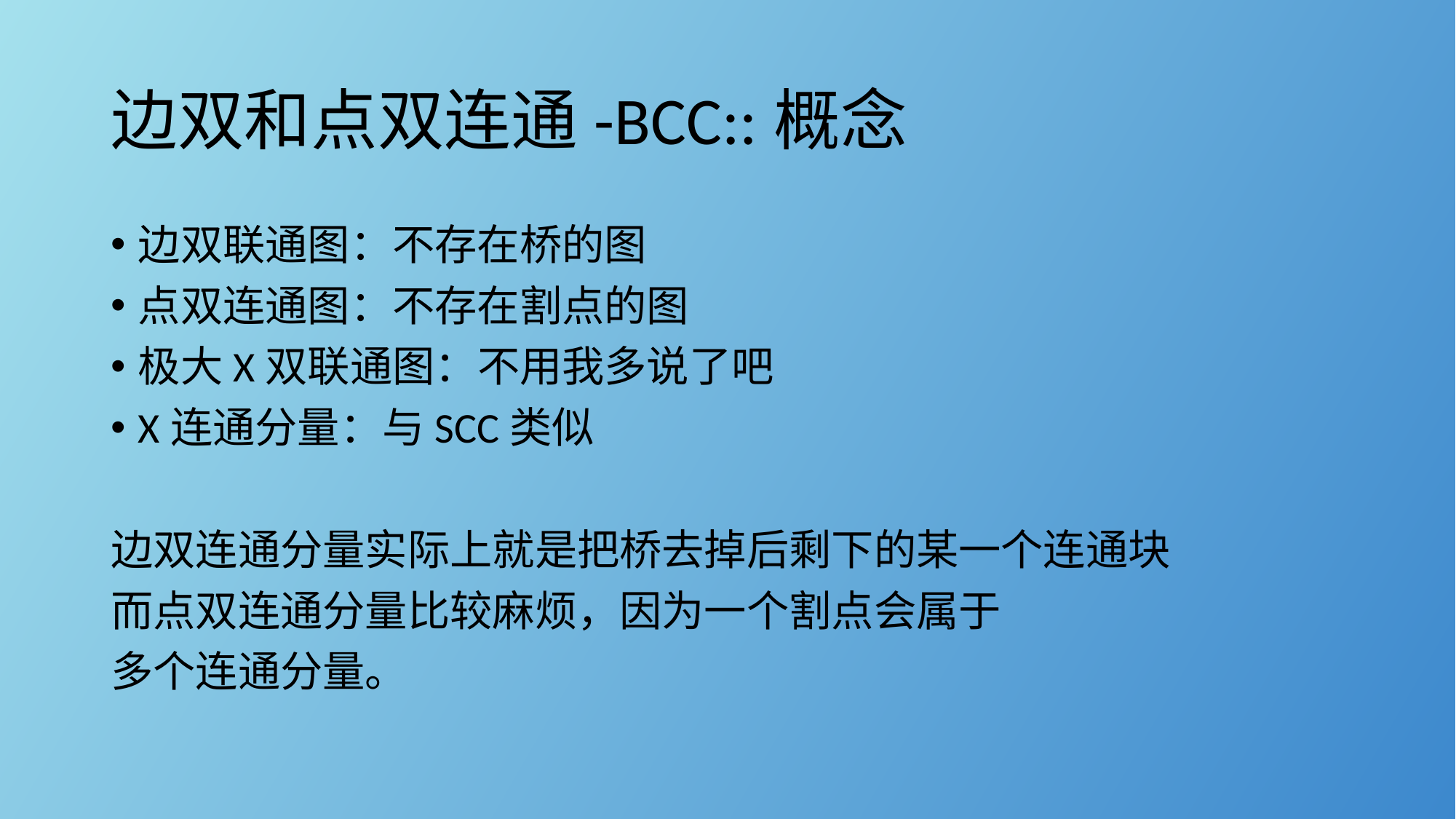

# 边双和点双连通-BCC::概念
边双联通图：不存在桥的图
点双连通图：不存在割点的图
极大X双联通图：不用我多说了吧
X连通分量：与SCC类似

边双连通分量实际上就是把桥去掉后剩下的某一个连通块
而点双连通分量比较麻烦，因为一个割点会属于
多个连通分量。